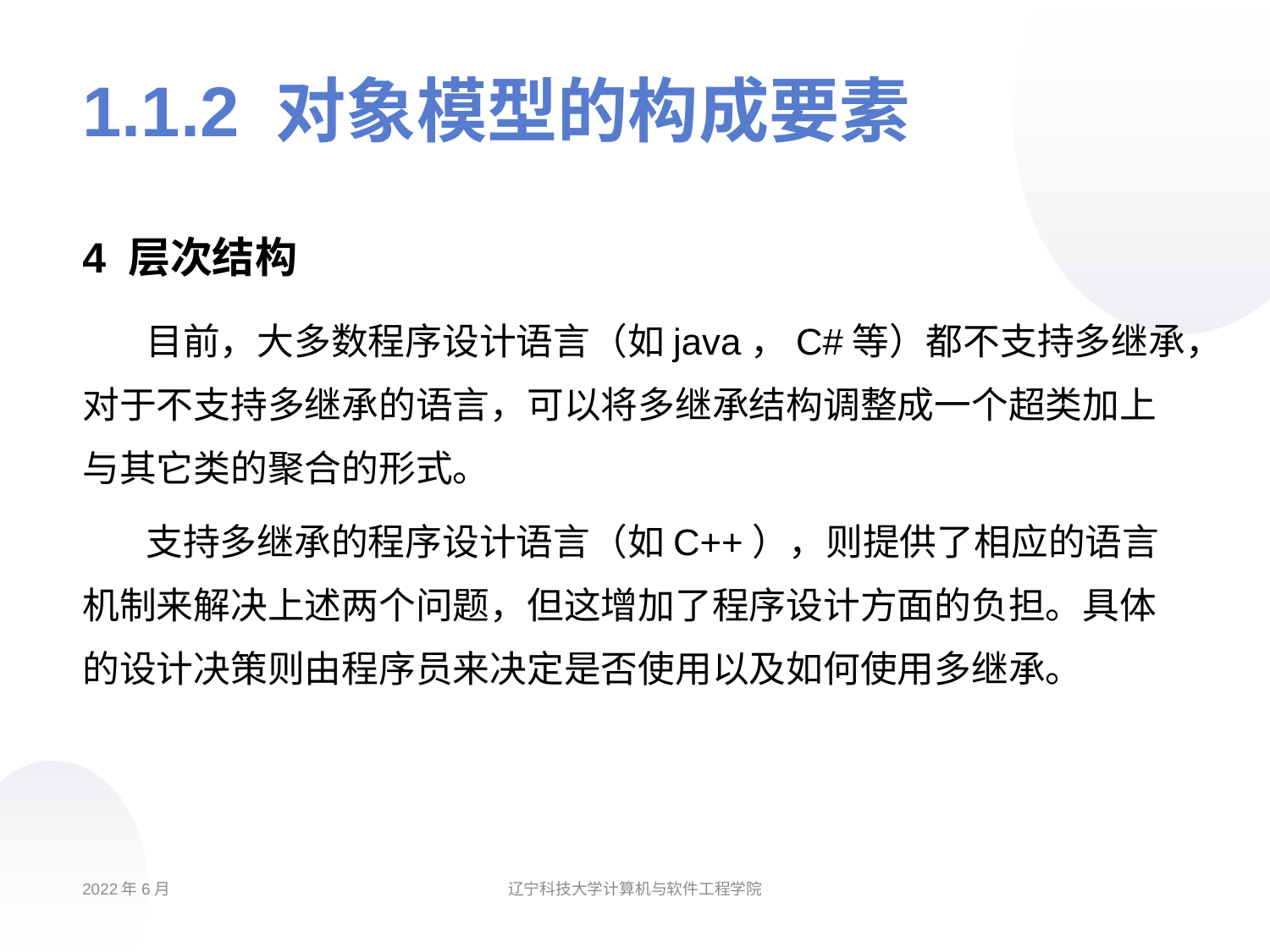

# 1.1.2 对象模型的构成要素
4 层次结构
目前，大多数程序设计语言（如java，C#等）都不支持多继承，对于不支持多继承的语言，可以将多继承结构调整成一个超类加上与其它类的聚合的形式。
支持多继承的程序设计语言（如C++），则提供了相应的语言机制来解决上述两个问题，但这增加了程序设计方面的负担。具体的设计决策则由程序员来决定是否使用以及如何使用多继承。

2022年6月
辽宁科技大学计算机与软件工程学院
52